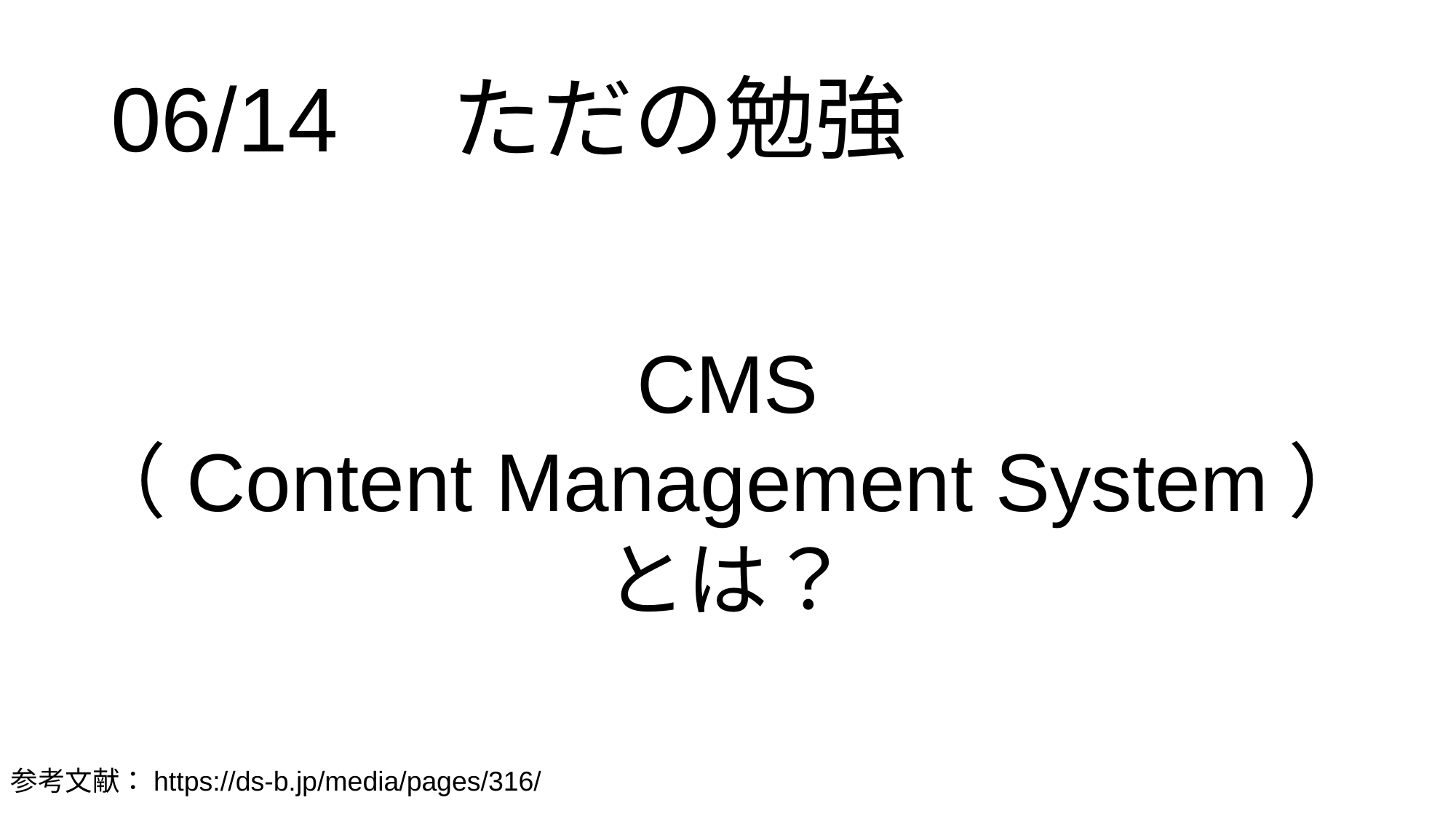

# 06/14　ただの勉強
CMS
（Content Management System）とは？
参考文献：https://ds-b.jp/media/pages/316/